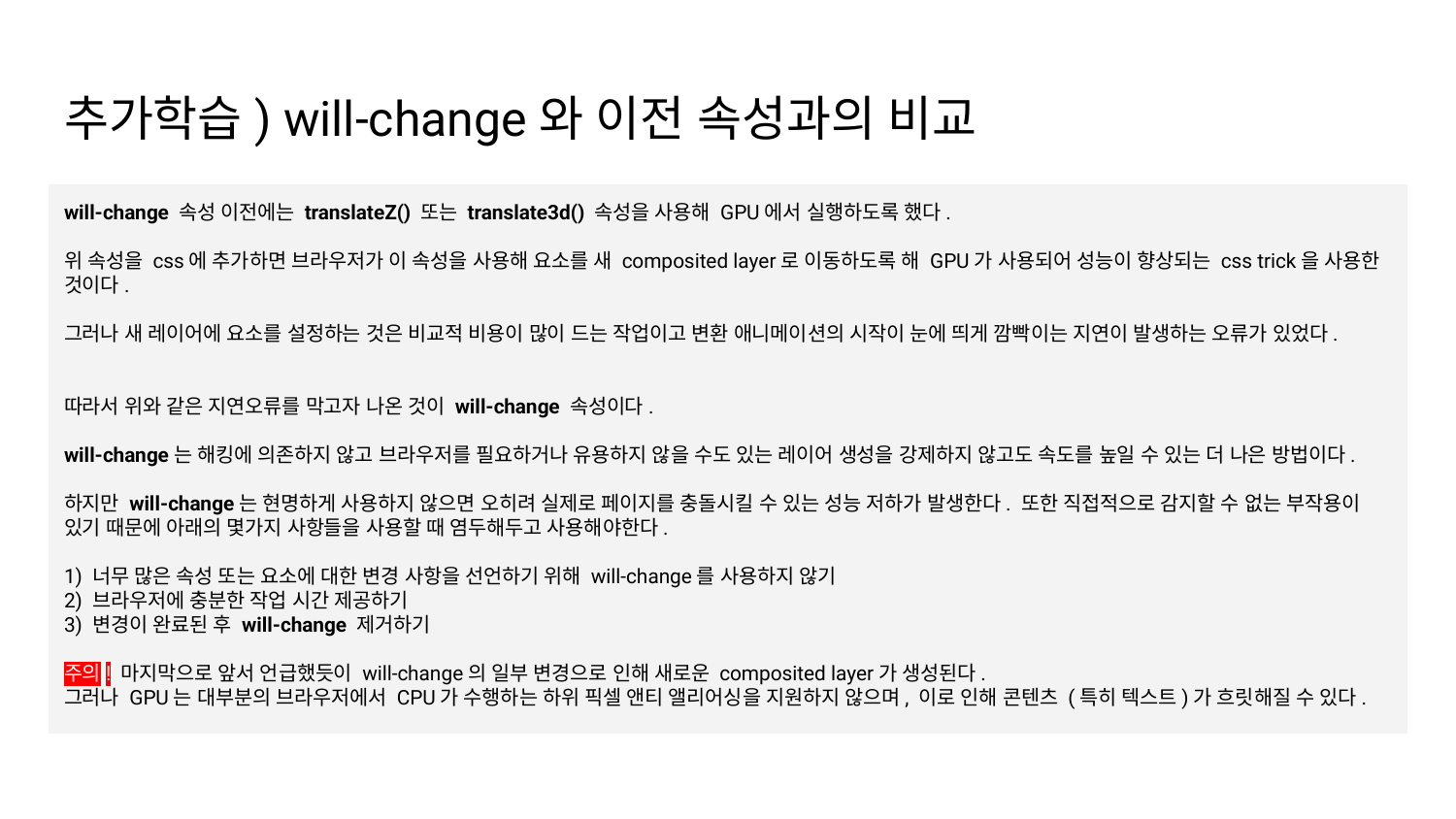

# 추가학습) will-change와 이전 속성과의 비교
will-change 속성 이전에는 translateZ() 또는 translate3d() 속성을 사용해 GPU에서 실행하도록 했다.

위 속성을 css에 추가하면 브라우저가 이 속성을 사용해 요소를 새 composited layer로 이동하도록 해 GPU가 사용되어 성능이 향상되는 css trick을 사용한 것이다.

그러나 새 레이어에 요소를 설정하는 것은 비교적 비용이 많이 드는 작업이고 변환 애니메이션의 시작이 눈에 띄게 깜빡이는 지연이 발생하는 오류가 있었다.

따라서 위와 같은 지연오류를 막고자 나온 것이 will-change 속성이다.

will-change는 해킹에 의존하지 않고 브라우저를 필요하거나 유용하지 않을 수도 있는 레이어 생성을 강제하지 않고도 속도를 높일 수 있는 더 나은 방법이다.

하지만 will-change는 현명하게 사용하지 않으면 오히려 실제로 페이지를 충돌시킬 수 있는 성능 저하가 발생한다. 또한 직접적으로 감지할 수 없는 부작용이 있기 때문에 아래의 몇가지 사항들을 사용할 때 염두해두고 사용해야한다.

1) 너무 많은 속성 또는 요소에 대한 변경 사항을 선언하기 위해 will-change를 사용하지 않기
2) 브라우저에 충분한 작업 시간 제공하기
3) 변경이 완료된 후 will-change 제거하기

주의! 마지막으로 앞서 언급했듯이 will-change의 일부 변경으로 인해 새로운 composited layer가 생성된다.
그러나 GPU는 대부분의 브라우저에서 CPU가 수행하는 하위 픽셀 앤티 앨리어싱을 지원하지 않으며, 이로 인해 콘텐츠 (특히 텍스트)가 흐릿해질 수 있다.